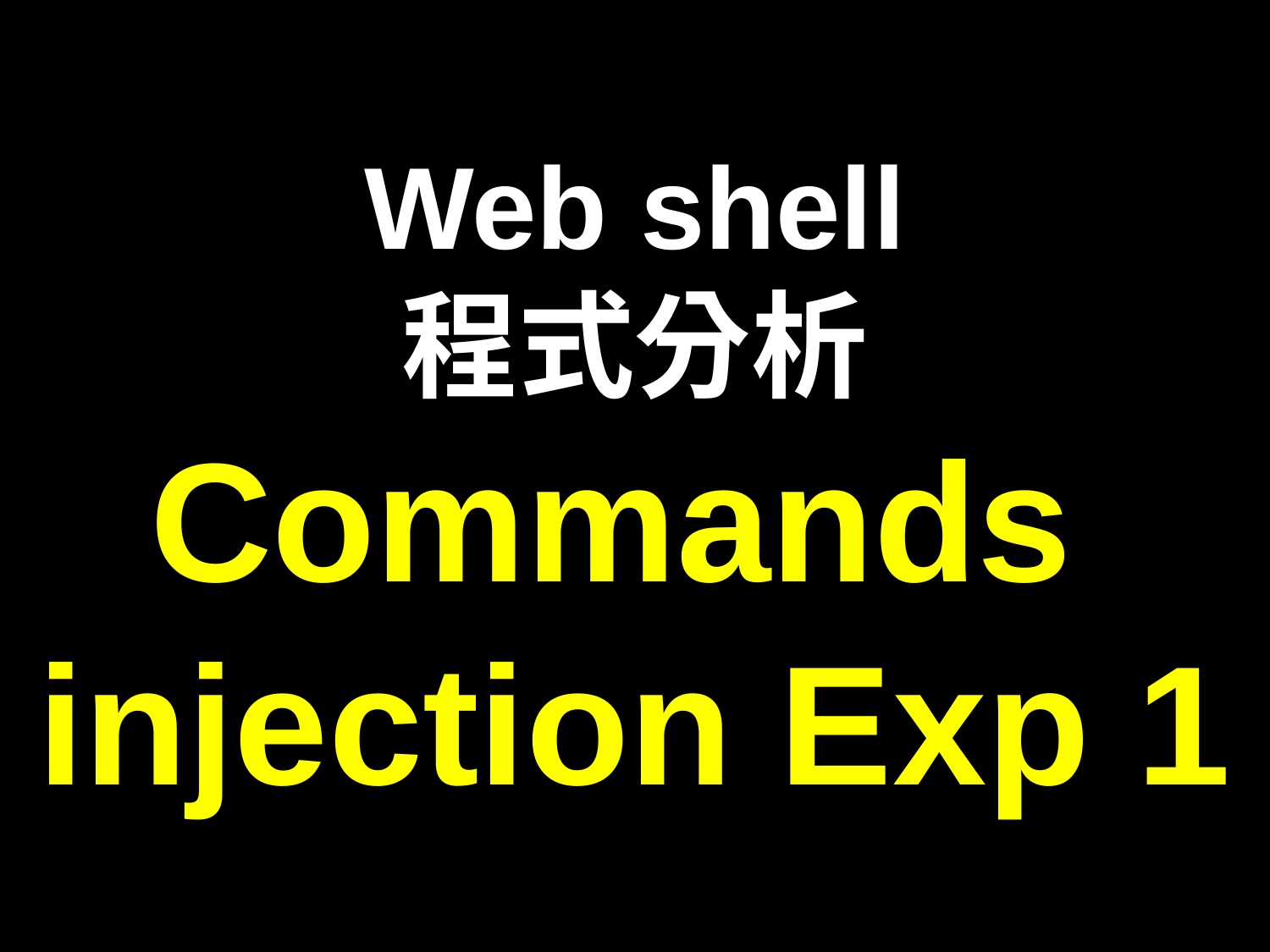

Web shell
程式分析
﻿Commands  injection Exp 1